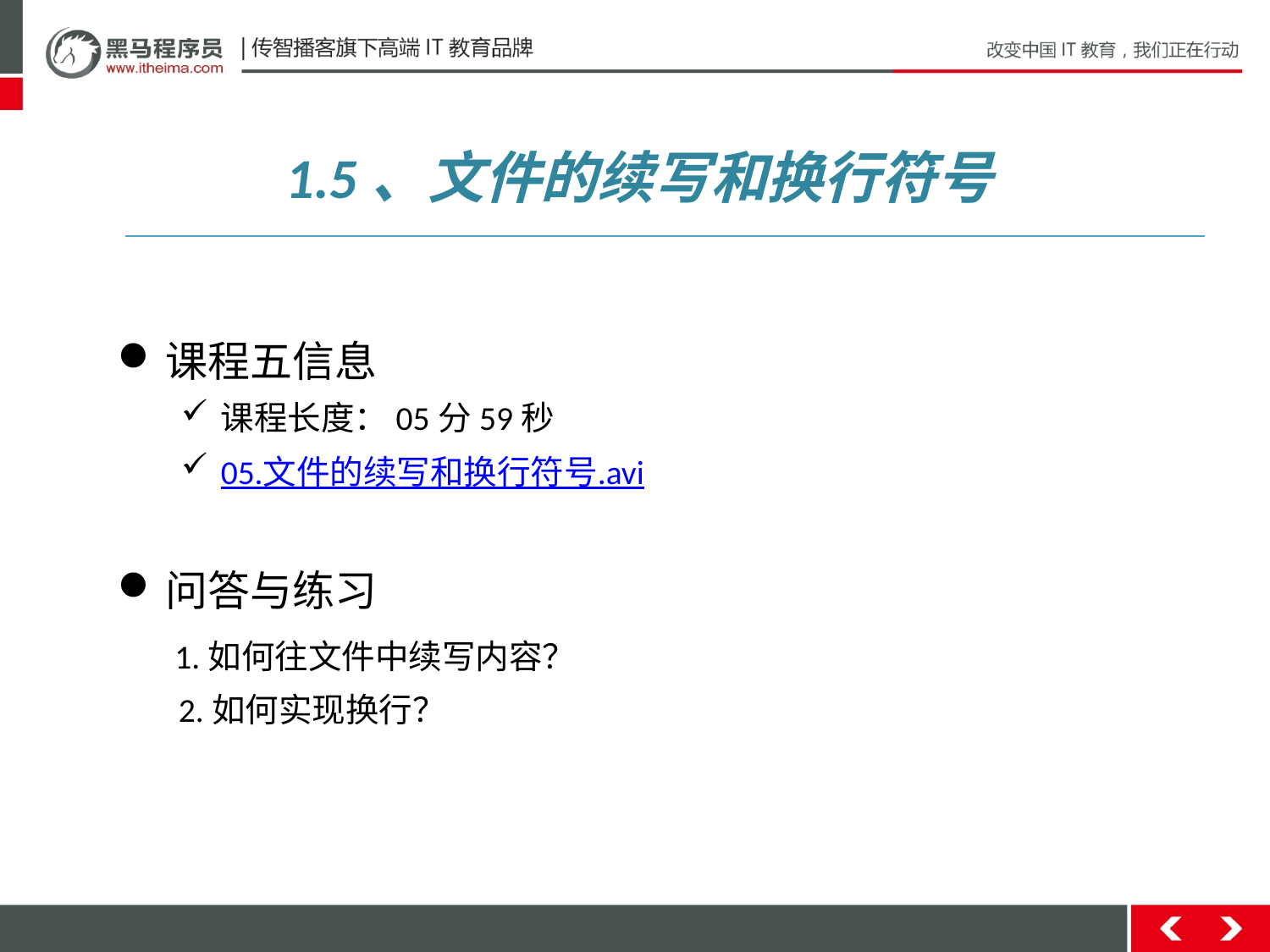

1.5、文件的续写和换行符号

课程五信息
课程长度：05分59秒
05.文件的续写和换行符号.avi

问答与练习
      1.如何往文件中续写内容？
        2.如何实现换行？